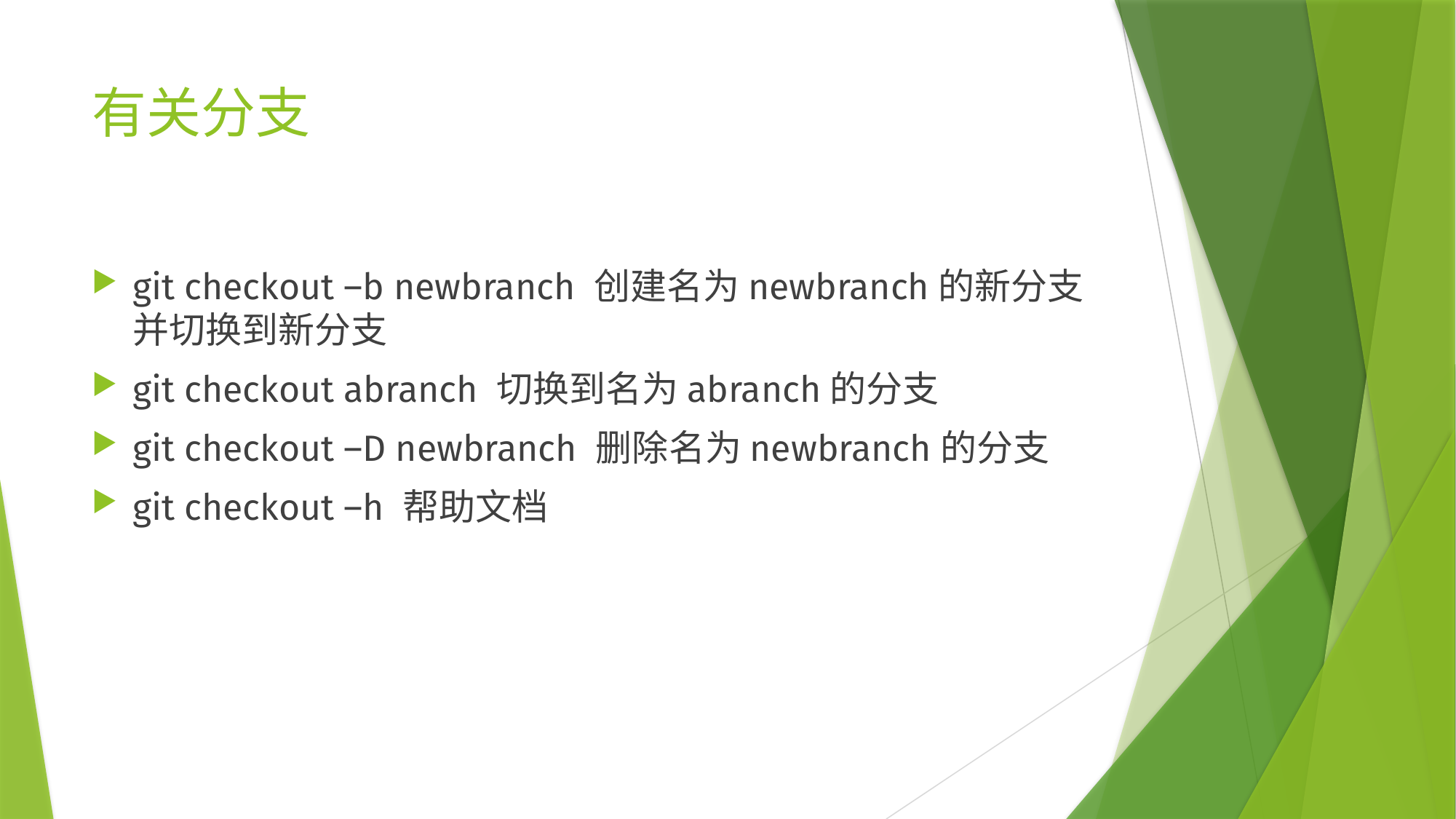

# 有关分支
git checkout –b newbranch 创建名为newbranch的新分支并切换到新分支
git checkout abranch 切换到名为abranch的分支
git checkout –D newbranch 删除名为newbranch的分支
git checkout –h 帮助文档